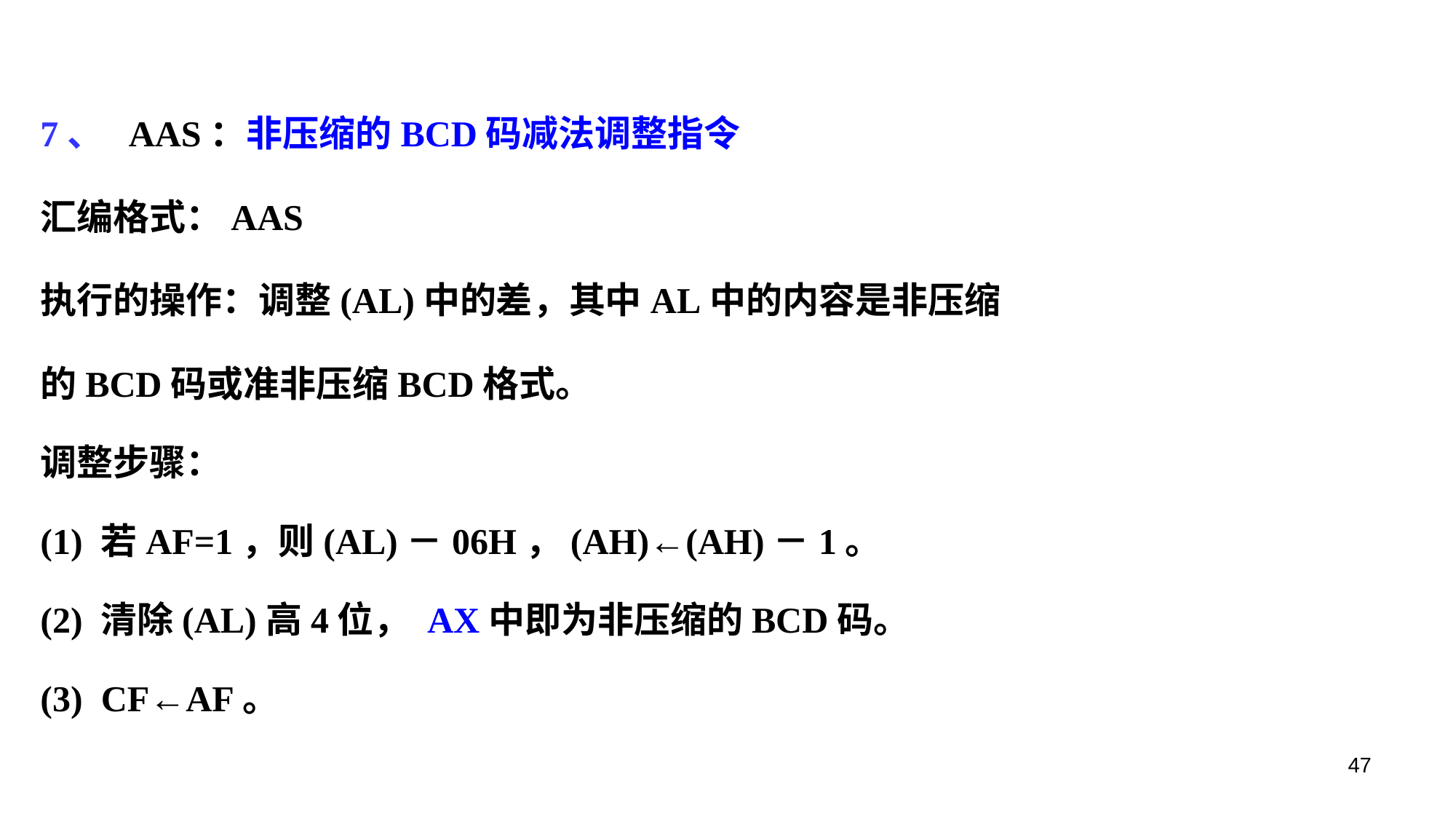

7、  AAS：非压缩的BCD码减法调整指令
汇编格式：AAS
执行的操作：调整(AL)中的差，其中AL中的内容是非压缩
的BCD码或准非压缩BCD格式。
调整步骤：
(1) 若AF=1，则(AL)－06H，(AH)←(AH)－1。
(2) 清除(AL)高4位， AX中即为非压缩的BCD码。
(3)  CF←AF。
47